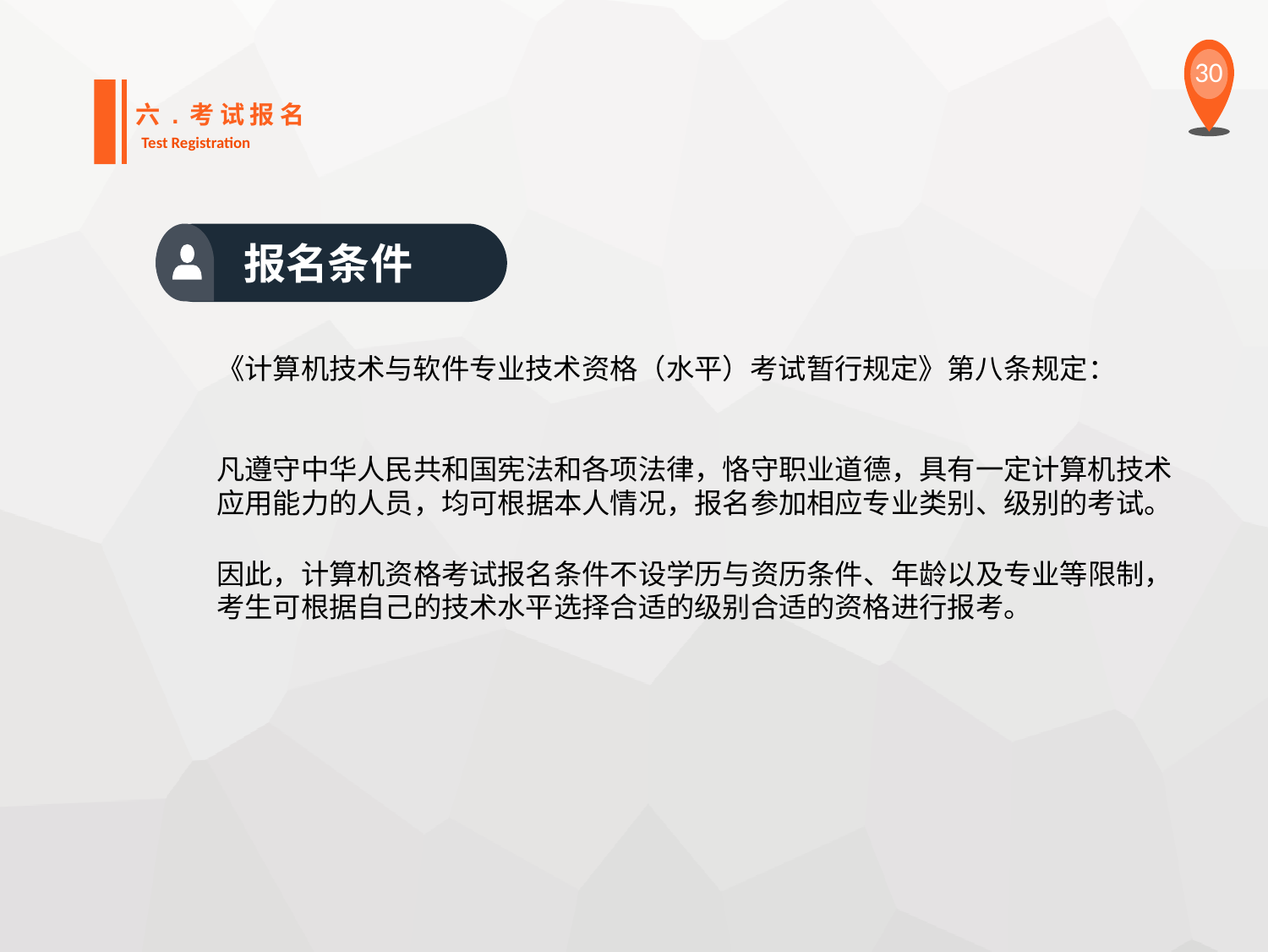

30

六.考试报名
Test Registration

报名条件

《计算机技术与软件专业技术资格（水平）考试暂行规定》第八条规定：
凡遵守中华人民共和国宪法和各项法律，恪守职业道德，具有一定计算机技术应用能力的人员，均可根据本人情况，报名参加相应专业类别、级别的考试。
因此，计算机资格考试报名条件不设学历与资历条件、年龄以及专业等限制，考生可根据自己的技术水平选择合适的级别合适的资格进行报考。